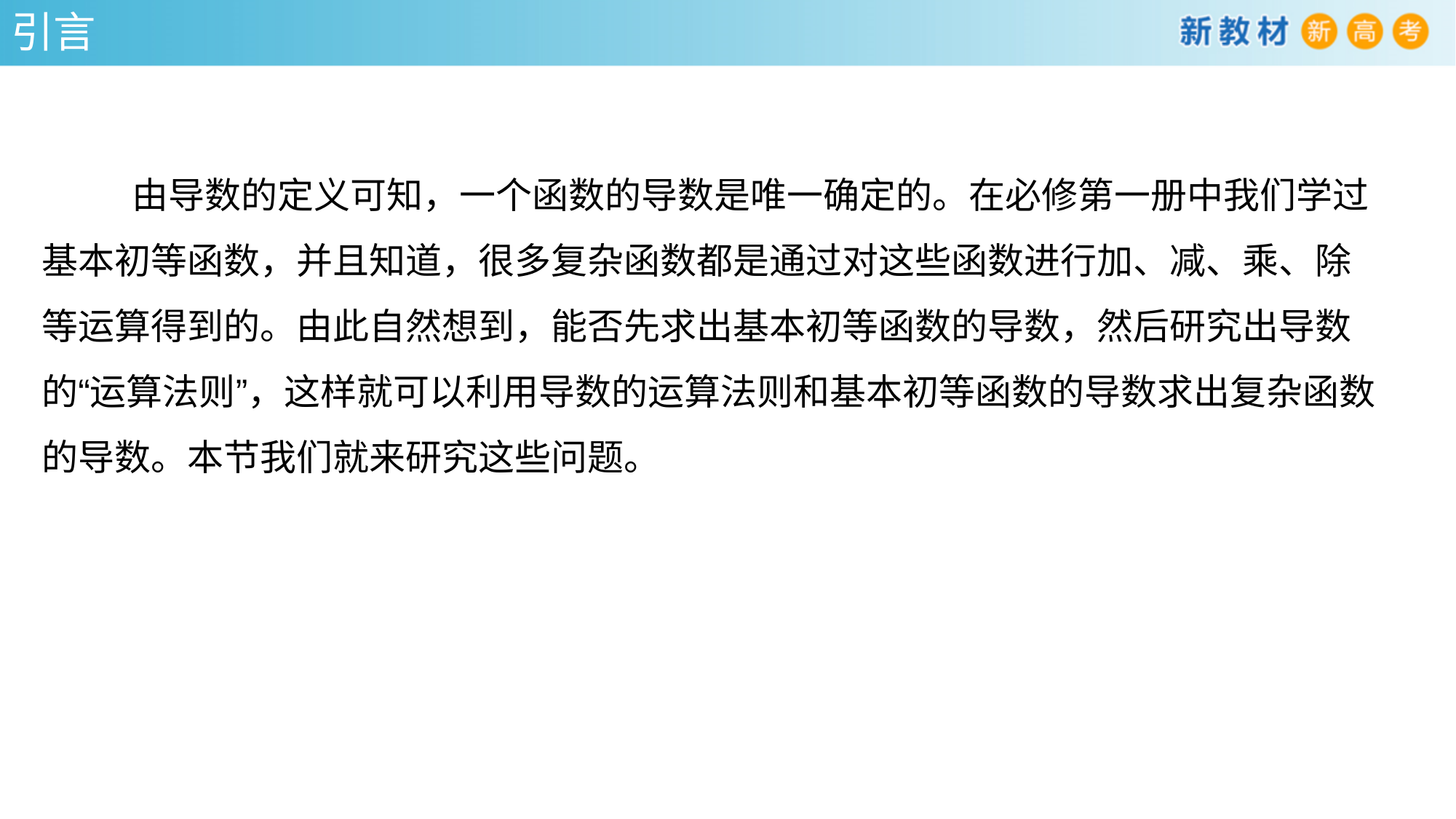

引言
        由导数的定义可知，一个函数的导数是唯一确定的。在必修第一册中我们学过基本初等函数，并且知道，很多复杂函数都是通过对这些函数进行加、减、乘、除等运算得到的。由此自然想到，能否先求出基本初等函数的导数，然后研究出导数的“运算法则”，这样就可以利用导数的运算法则和基本初等函数的导数求出复杂函数的导数。本节我们就来研究这些问题。